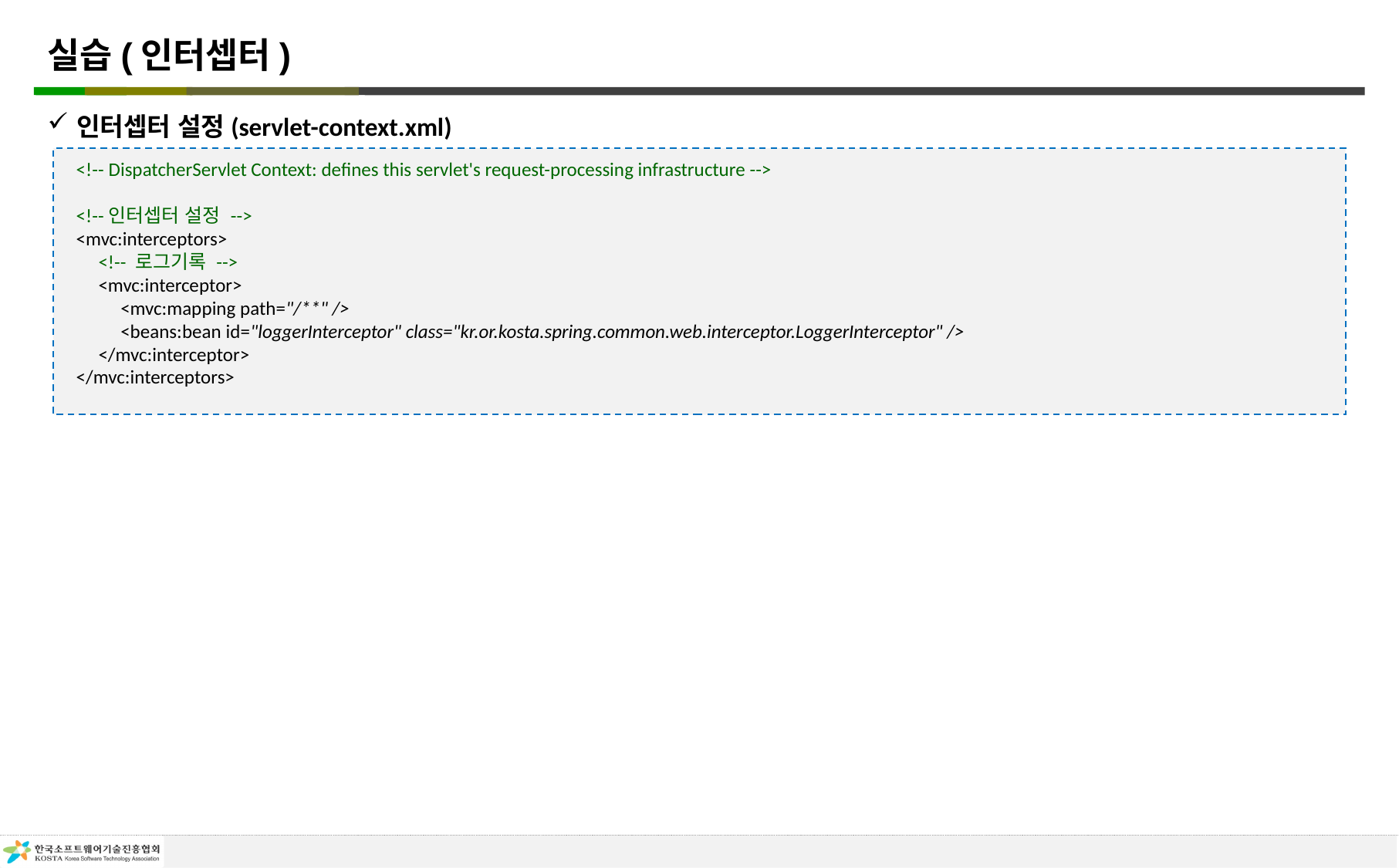

# 실습(인터셉터)
인터셉터 설정(servlet-context.xml)

<!-- DispatcherServlet Context: defines this servlet's request-processing infrastructure -->

<!--인터셉터 설정 -->
<mvc:interceptors>
     <!-- 로그기록 -->
     <mvc:interceptor>
          <mvc:mapping path="/**" />
          <beans:bean id="loggerInterceptor" class="kr.or.kosta.spring.common.web.interceptor.LoggerInterceptor" />
     </mvc:interceptor>
</mvc:interceptors>